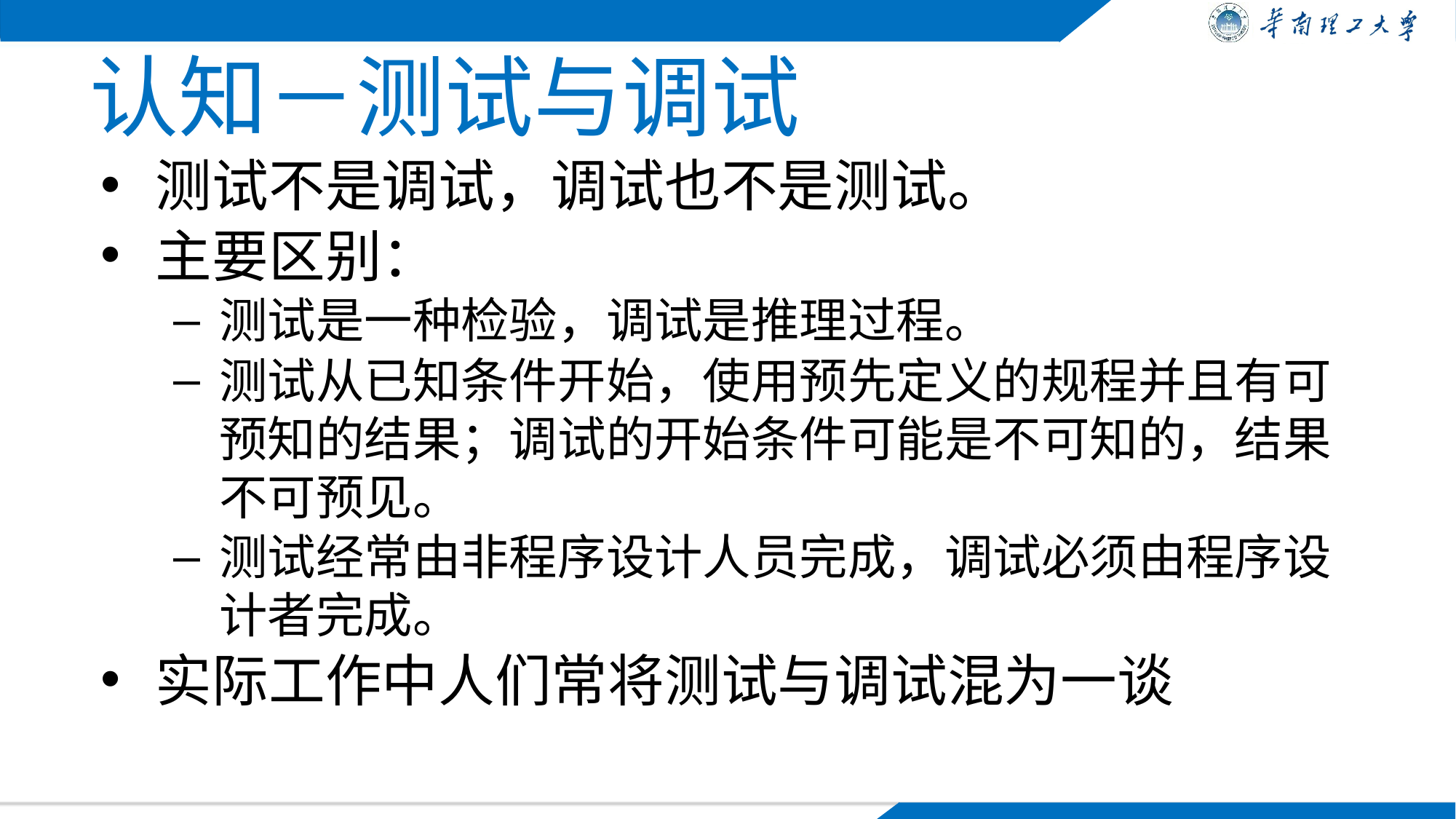

# 认知－测试与调试
测试不是调试，调试也不是测试。
主要区别：
测试是一种检验，调试是推理过程。
测试从已知条件开始，使用预先定义的规程并且有可预知的结果；调试的开始条件可能是不可知的，结果不可预见。
测试经常由非程序设计人员完成，调试必须由程序设计者完成。
实际工作中人们常将测试与调试混为一谈
1